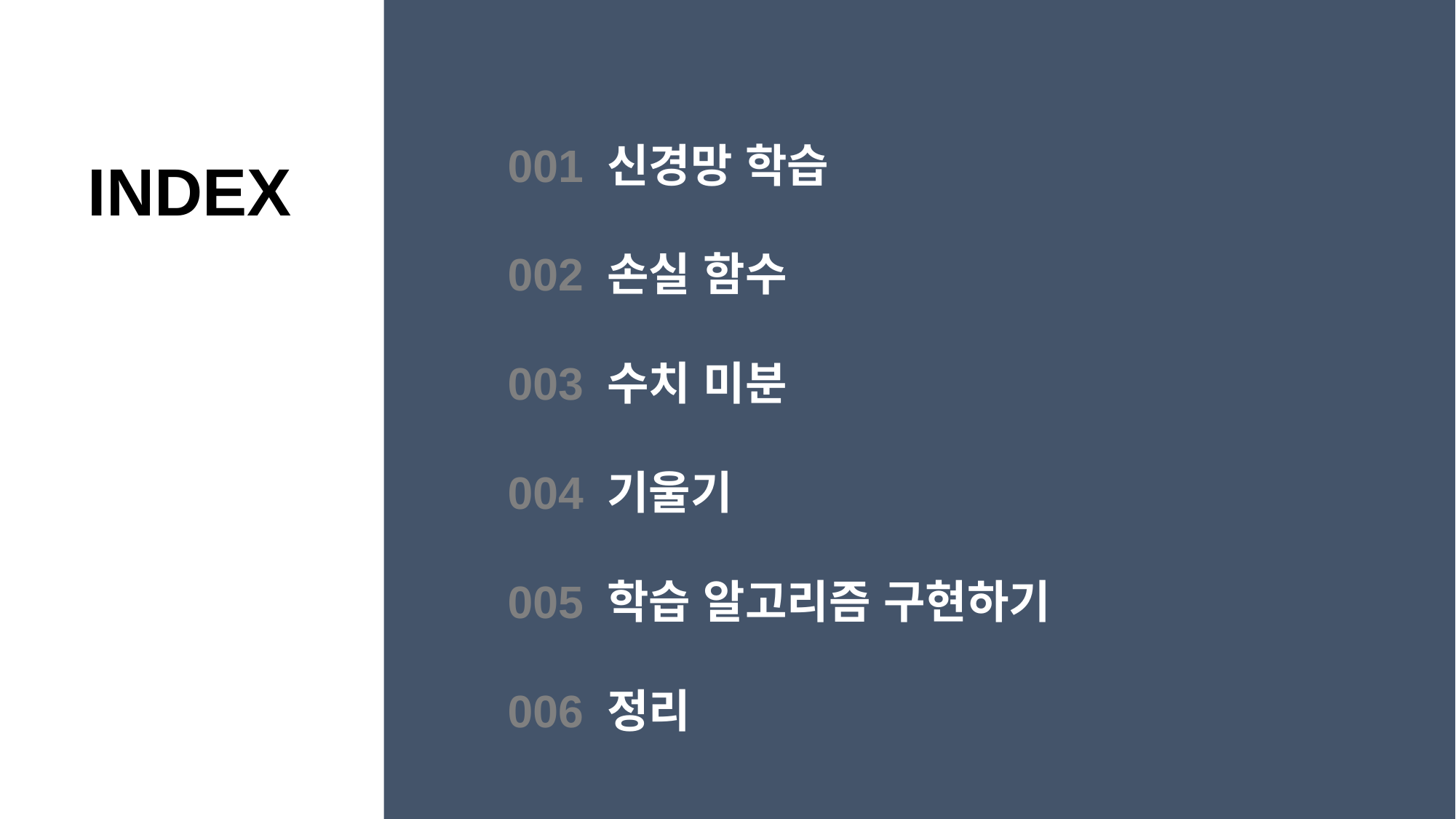

001 신경망 학습
	002 손실 함수
	003 수치 미분
	004 기울기
	005 학습 알고리즘 구현하기
	006 정리
INDEX